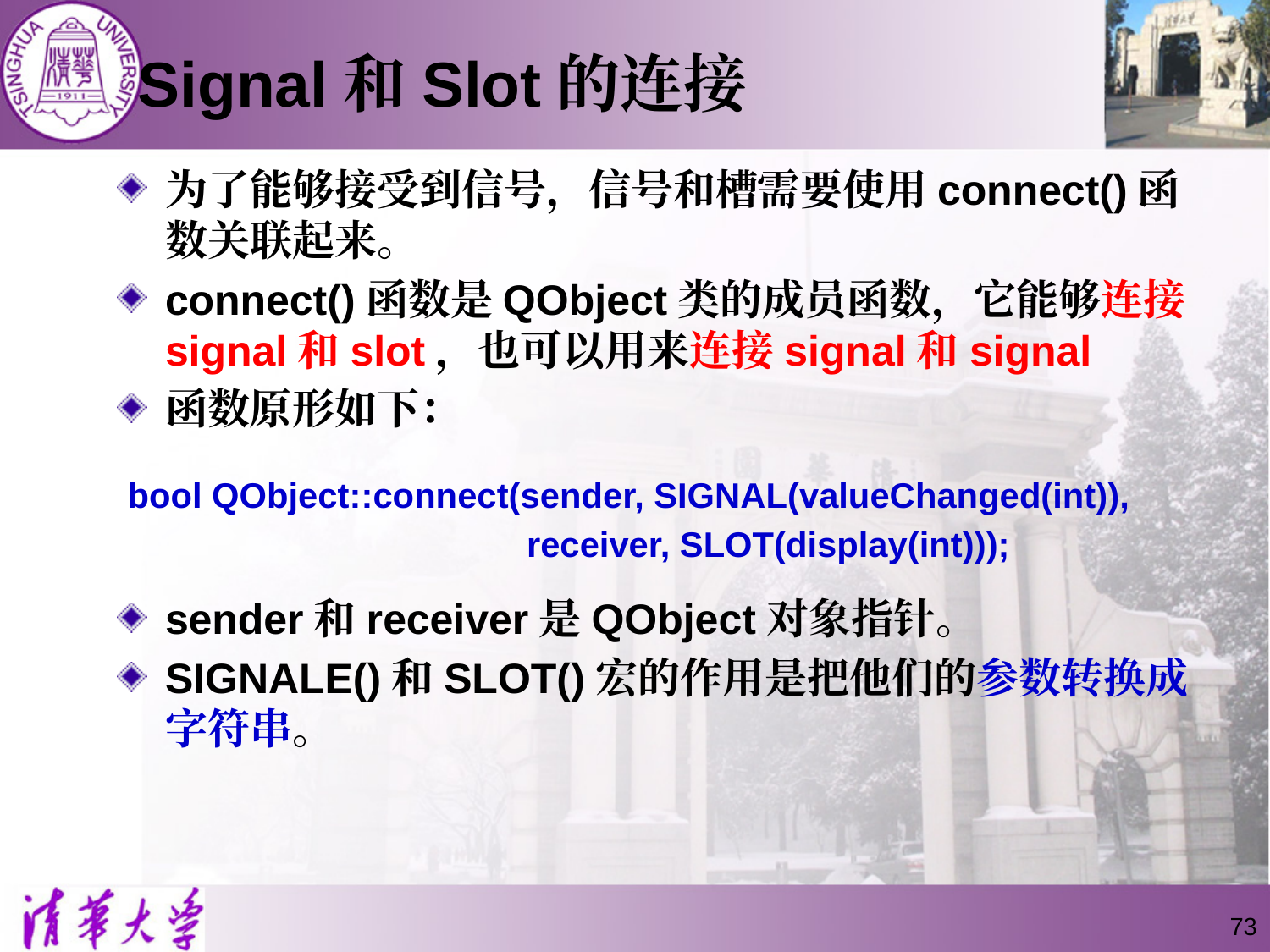

# Signal和Slot的连接
为了能够接受到信号，信号和槽需要使用connect()函数关联起来。
connect()函数是QObject类的成员函数，它能够连接signal和slot，也可以用来连接signal和signal
函数原形如下：
bool QObject::connect(sender, SIGNAL(valueChanged(int)),
                                         receiver, SLOT(display(int)));
sender和receiver是QObject对象指针。
SIGNALE()和SLOT()宏的作用是把他们的参数转换成字符串。
73